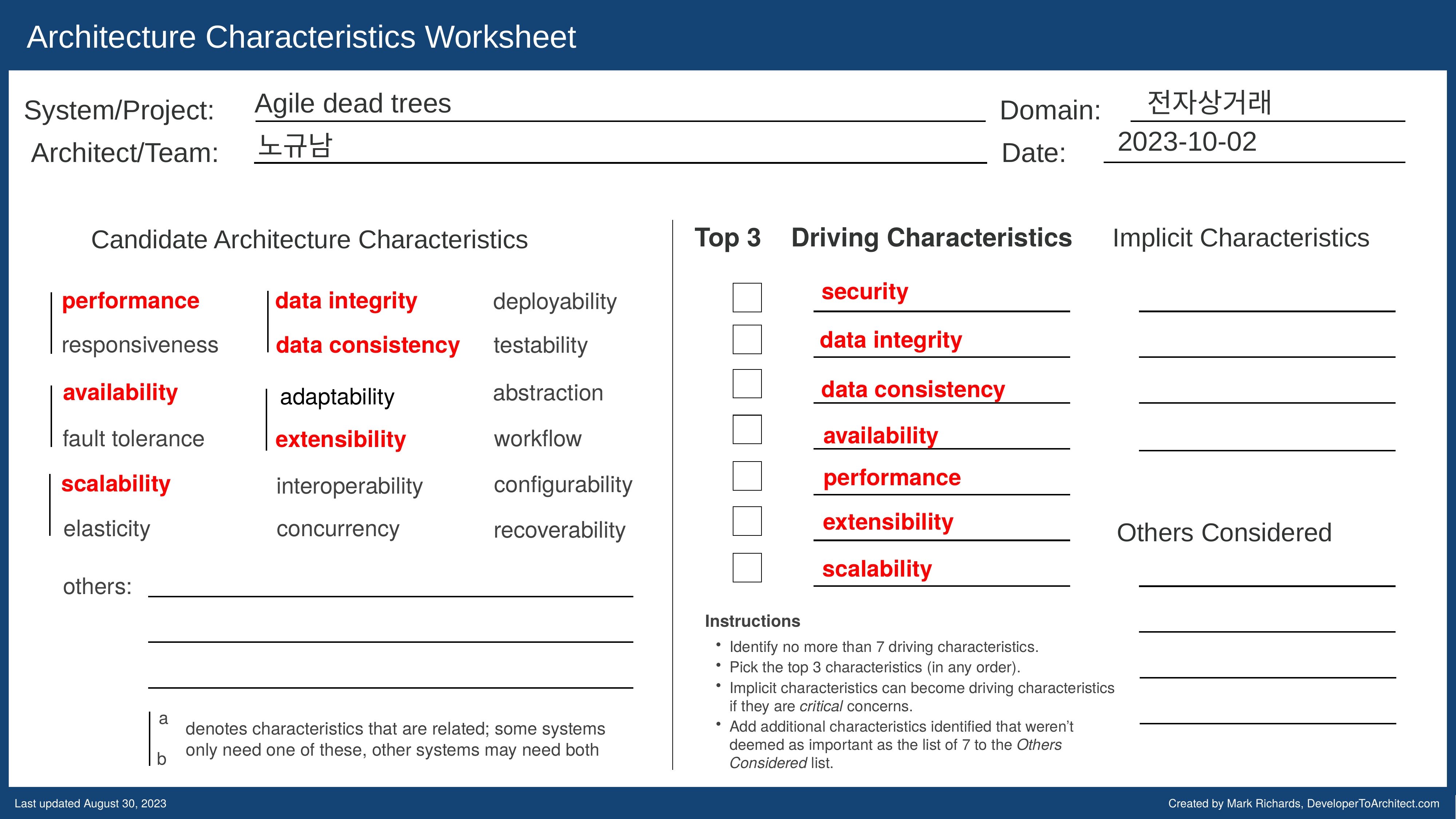

Architecture Characteristics Worksheet

전자상거래
Agile dead trees
System/Project:
Domain:
2023-10-02

노규남
Architect/Team:
Date:

Top 3
Driving Characteristics
Implicit Characteristics
Candidate Architecture Characteristics

security
data integrity
performance
deployability

data integrity

data consistency
responsiveness
testability

data consistency
availability
abstraction
adaptability

availability
fault tolerance
workflow
extensibility

performance

scalability
configurability
interoperability

extensibility

elasticity
concurrency
recoverability
Others Considered

scalability

others:

Instructions

Identify no more than 7 driving characteristics.
Pick the top 3 characteristics (in any order).
Implicit characteristics can become driving characteristics if they are critical concerns.
Add additional characteristics identified that weren’t deemed as important as the list of 7 to the Others Considered list.

a

denotes characteristics that are related; some systems only need one of these, other systems may need both

b

Last updated August 30, 2023
Created by Mark Richards, DeveloperToArchitect.com